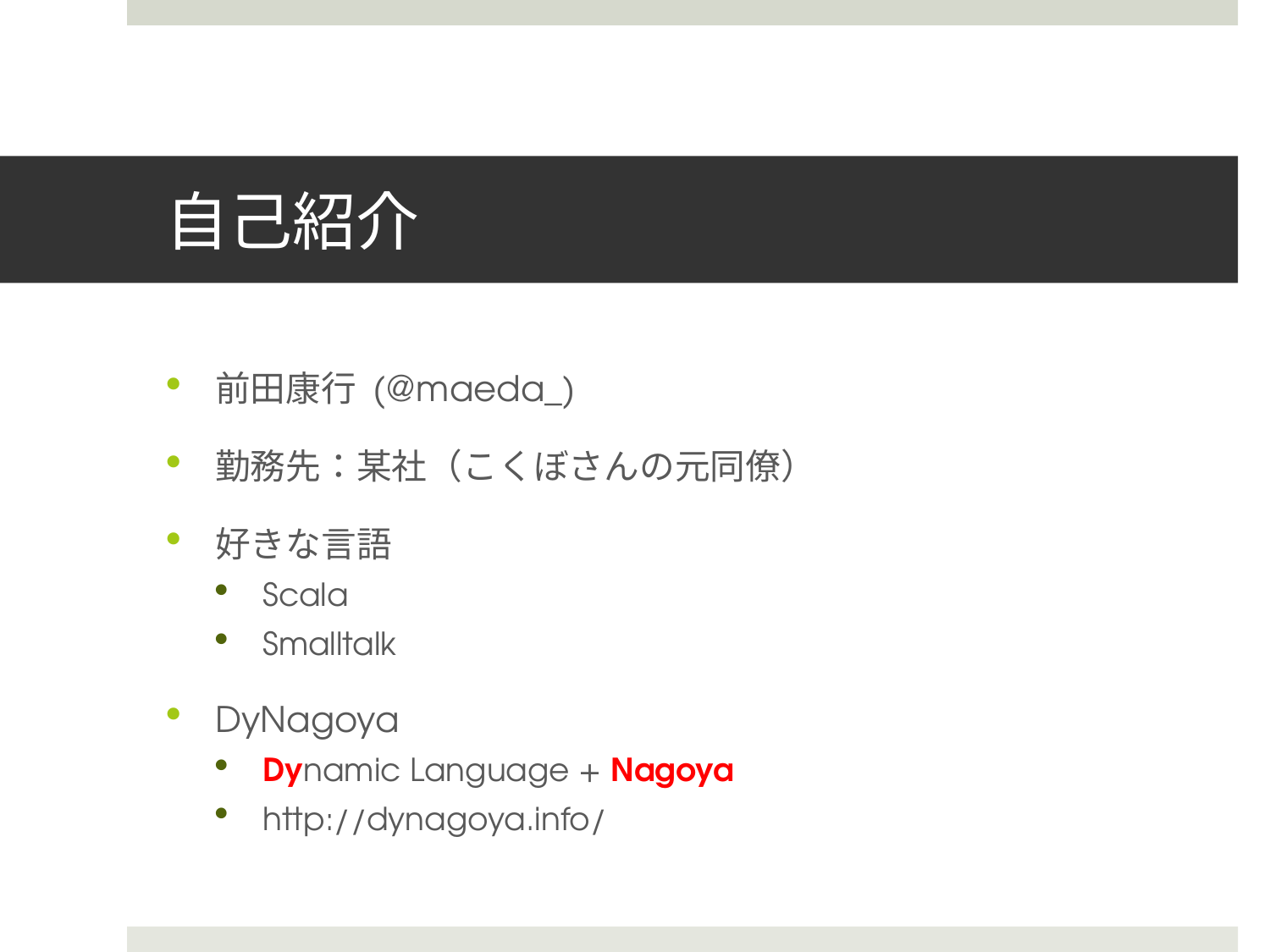

# 自己紹介
前田康行 (@maeda_)
勤務先：某社（こくぼさんの元同僚）
好きな言語
Scala
Smalltalk
DyNagoya
Dynamic Language + Nagoya
http://dynagoya.info/